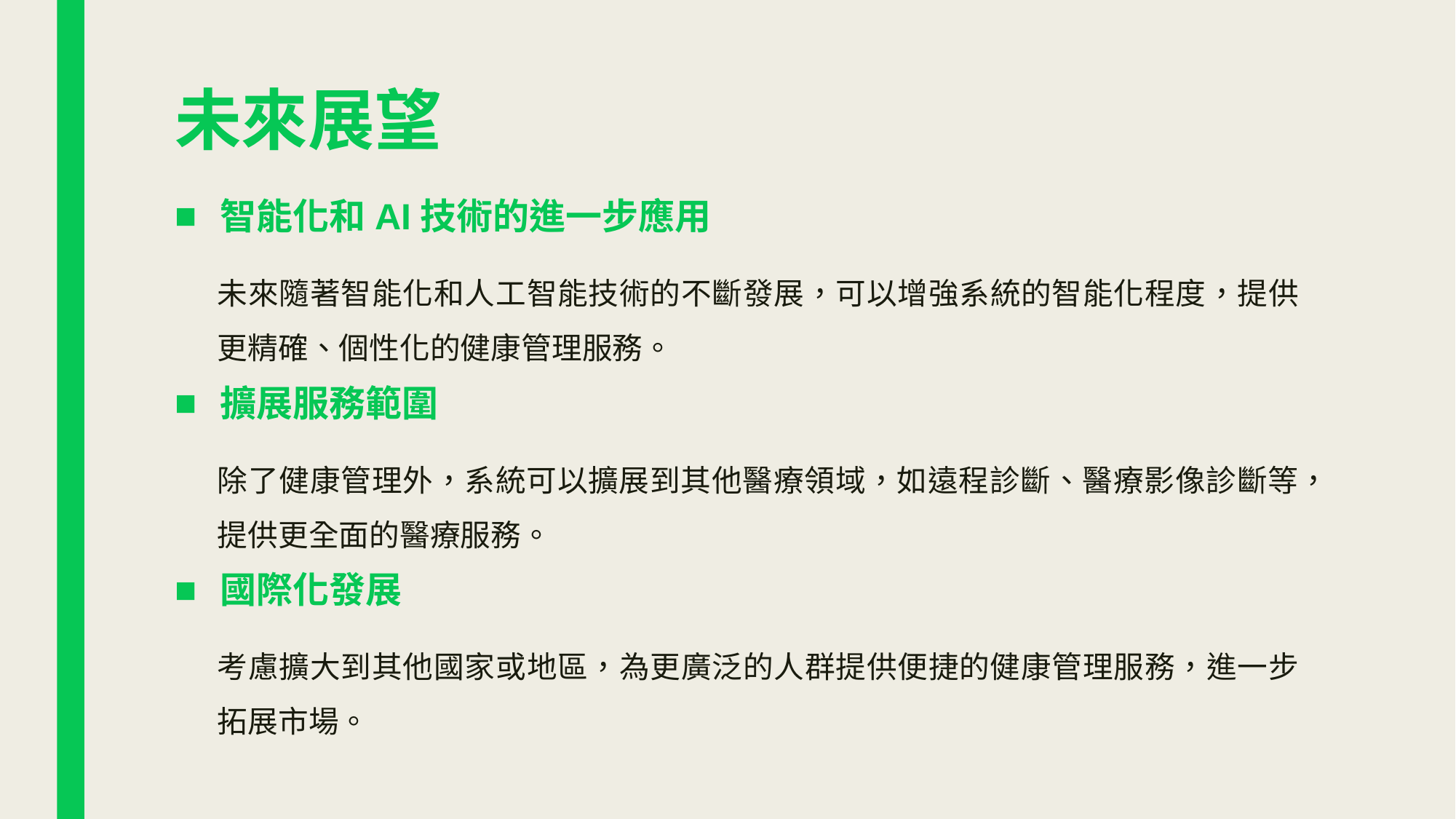

# 未來展望
智能化和AI技術的進一步應用
未來隨著智能化和人工智能技術的不斷發展，可以增強系統的智能化程度，提供更精確、個性化的健康管理服務。
擴展服務範圍
除了健康管理外，系統可以擴展到其他醫療領域，如遠程診斷、醫療影像診斷等，提供更全面的醫療服務。
國際化發展
考慮擴大到其他國家或地區，為更廣泛的人群提供便捷的健康管理服務，進一步拓展市場。